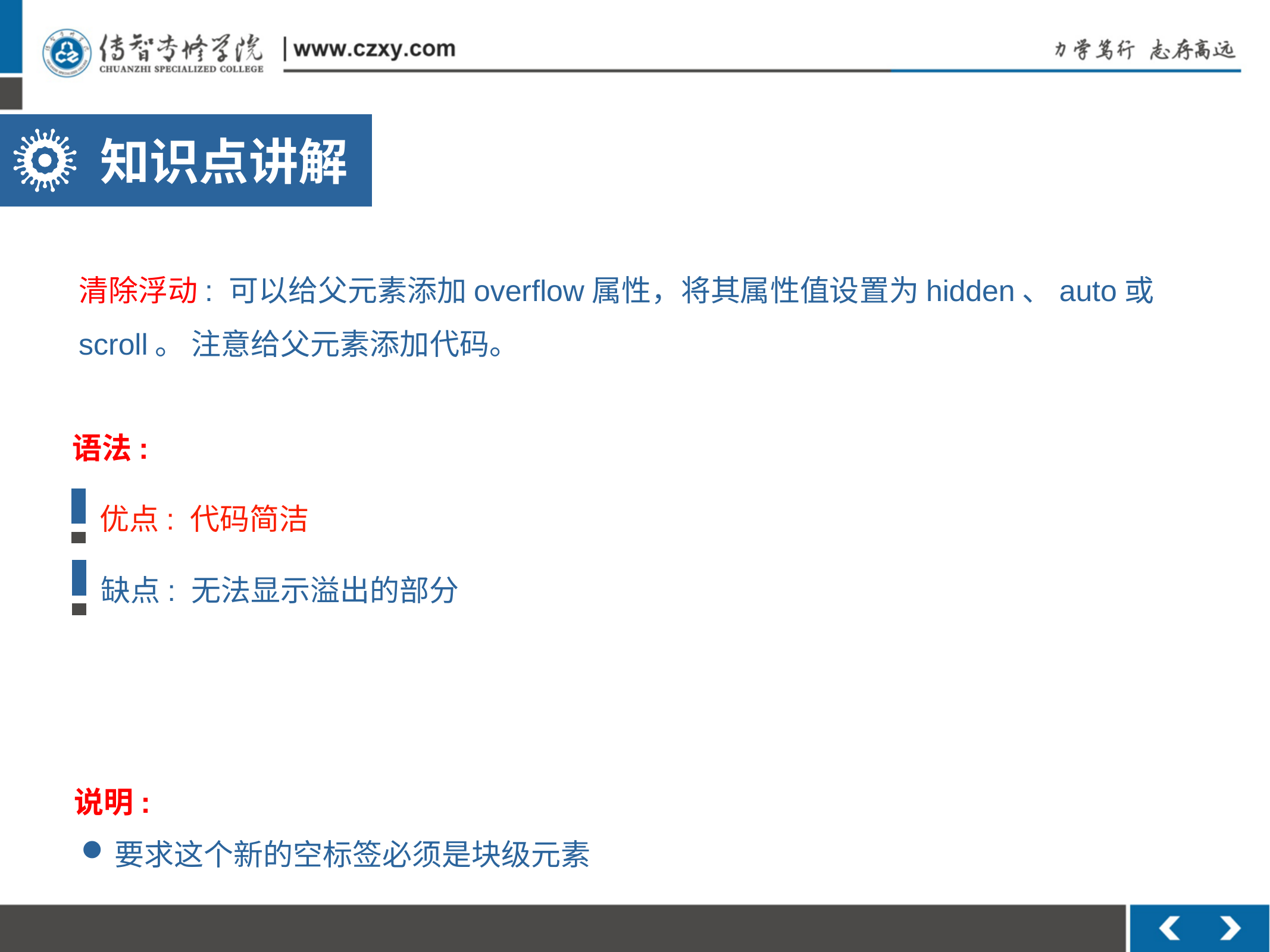

知识点讲解
清除浮动: 可以给父元素添加overflow属性，将其属性值设置为hidden、auto或scroll。 注意给父元素添加代码。
语法:

优点: 代码简洁

缺点: 无法显示溢出的部分
说明:
要求这个新的空标签必须是块级元素